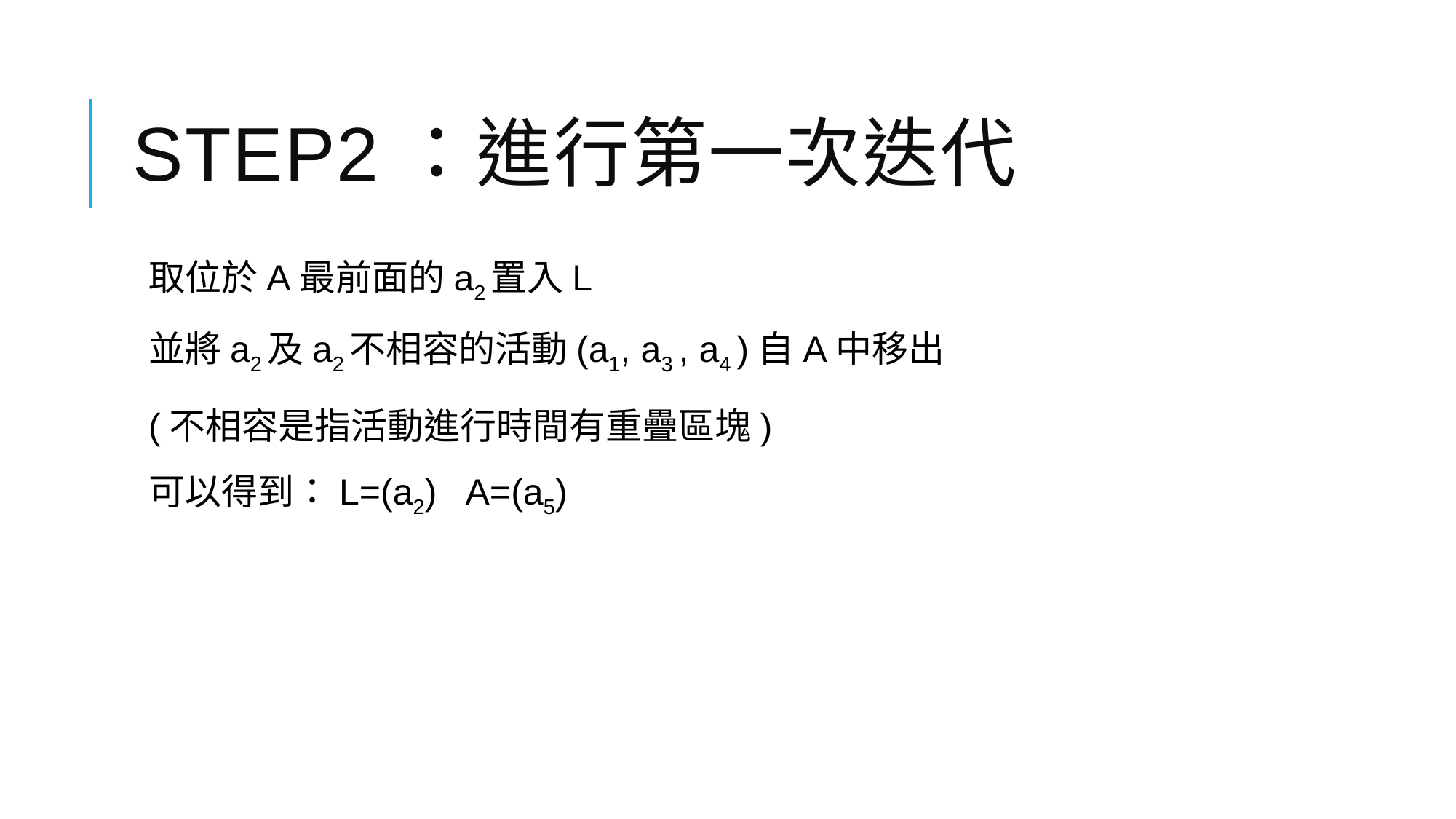

# STEP2：進行第一次迭代
取位於A最前面的a2置入L
並將a2及a2不相容的活動(a1, a3 , a4 )自A中移出
(不相容是指活動進行時間有重疊區塊)
可以得到：L=(a2)   A=(a5)